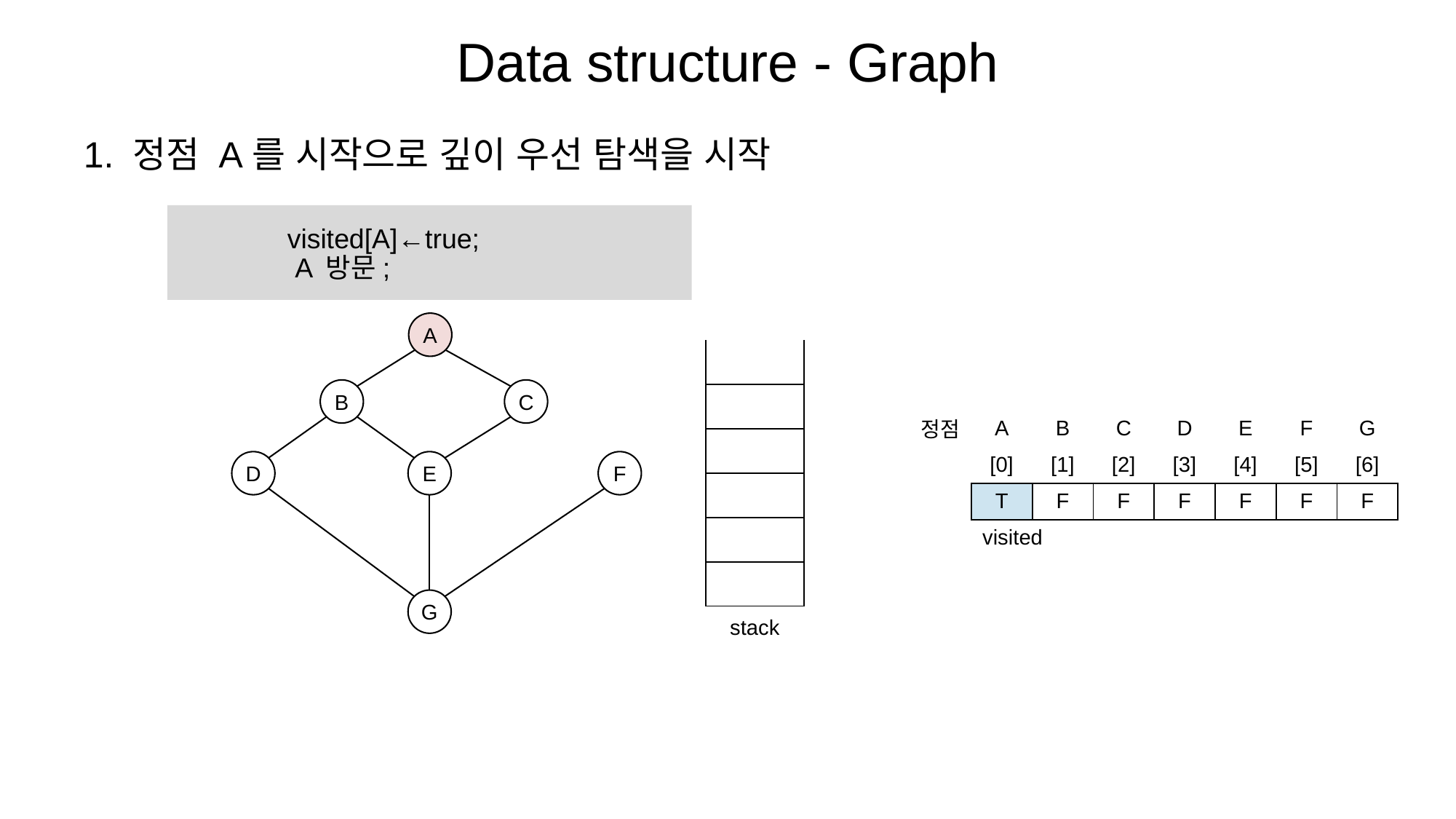

# Data structure - Graph
1. 정점 A를 시작으로 깊이 우선 탐색을 시작

visited[A]←true;
 A 방문;
A
|  |
| --- |
|  |
|  |
|  |
|  |
|  |
| stack |
B
C
정점
| A | B | C | D | E | F | G |
| --- | --- | --- | --- | --- | --- | --- |
| [0] | [1] | [2] | [3] | [4] | [5] | [6] |
| T | F | F | F | F | F | F |
| visited |  |  |  |  |  |  |
D
E
F
G